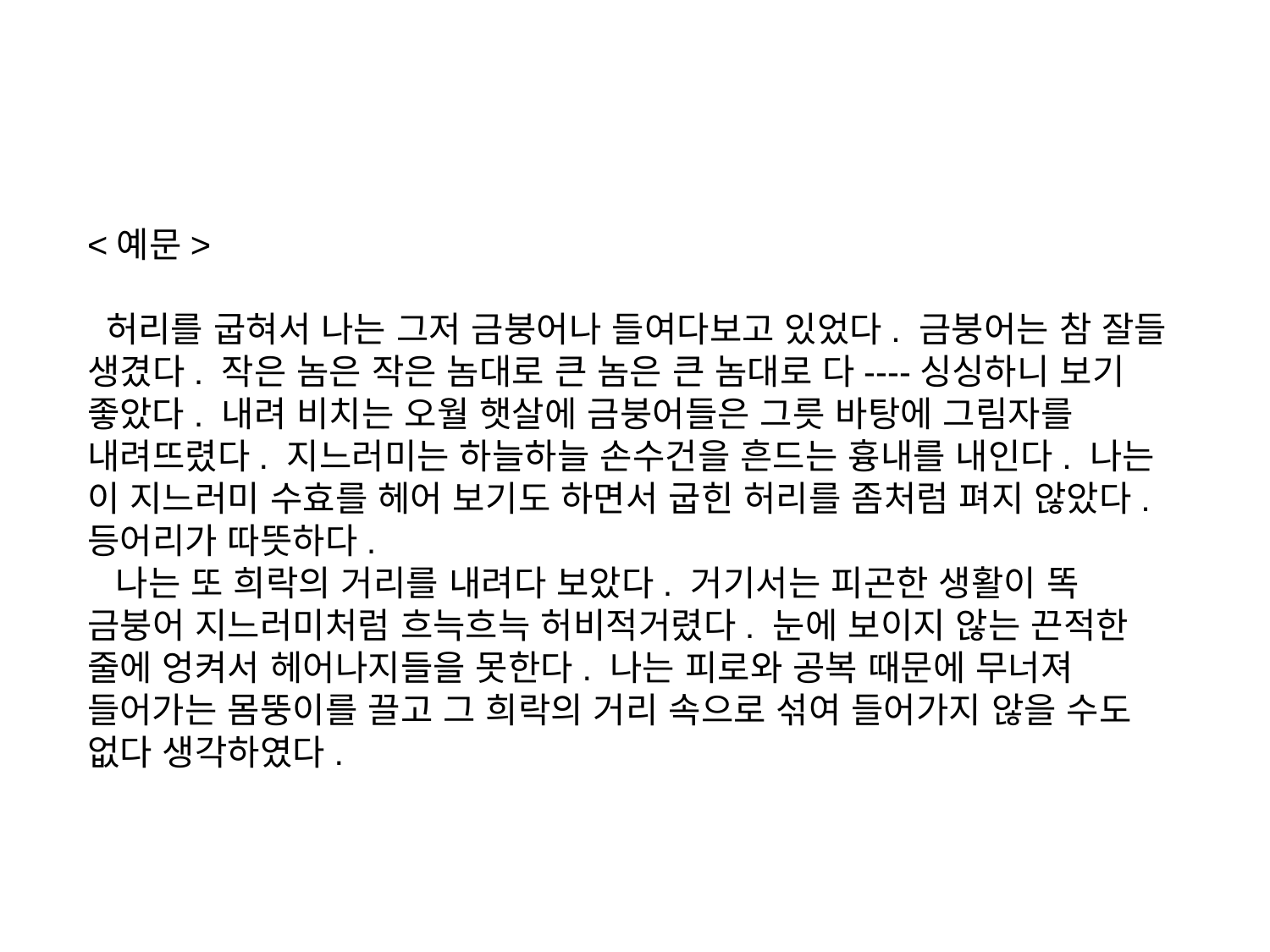

<예문>

 허리를 굽혀서 나는 그저 금붕어나 들여다보고 있었다. 금붕어는 참 잘들 생겼다. 작은 놈은 작은 놈대로 큰 놈은 큰 놈대로 다----싱싱하니 보기 좋았다. 내려 비치는 오월 햇살에 금붕어들은 그릇 바탕에 그림자를 내려뜨렸다. 지느러미는 하늘하늘 손수건을 흔드는 흉내를 내인다. 나는 이 지느러미 수효를 헤어 보기도 하면서 굽힌 허리를 좀처럼 펴지 않았다. 등어리가 따뜻하다.
  나는 또 희락의 거리를 내려다 보았다. 거기서는 피곤한 생활이 똑 금붕어 지느러미처럼 흐늑흐늑 허비적거렸다. 눈에 보이지 않는 끈적한 줄에 엉켜서 헤어나지들을 못한다. 나는 피로와 공복 때문에 무너져 들어가는 몸뚱이를 끌고 그 희락의 거리 속으로 섞여 들어가지 않을 수도 없다 생각하였다.